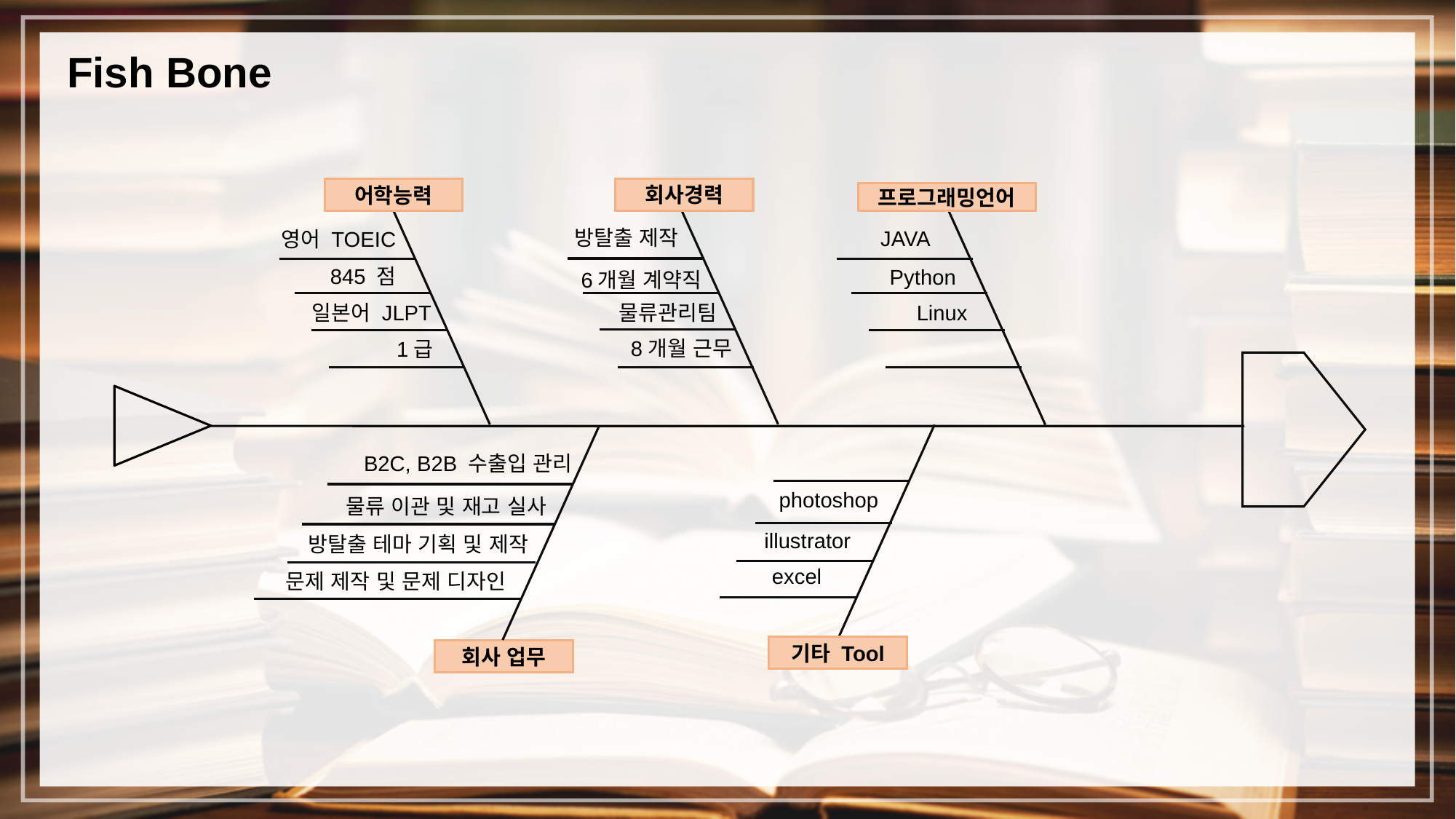

Fish Bone
회사경력
어학능력
프로그래밍언어

방탈출 제작
JAVA
영어 TOEIC
845 점
Python
6개월 계약직
일본어 JLPT
물류관리팀
Linux
8개월 근무
1급

B2C, B2B 수출입 관리
photoshop
물류 이관 및 재고 실사
illustrator
방탈출 테마 기획 및 제작
excel
문제 제작 및 문제 디자인
기타 Tool
회사 업무